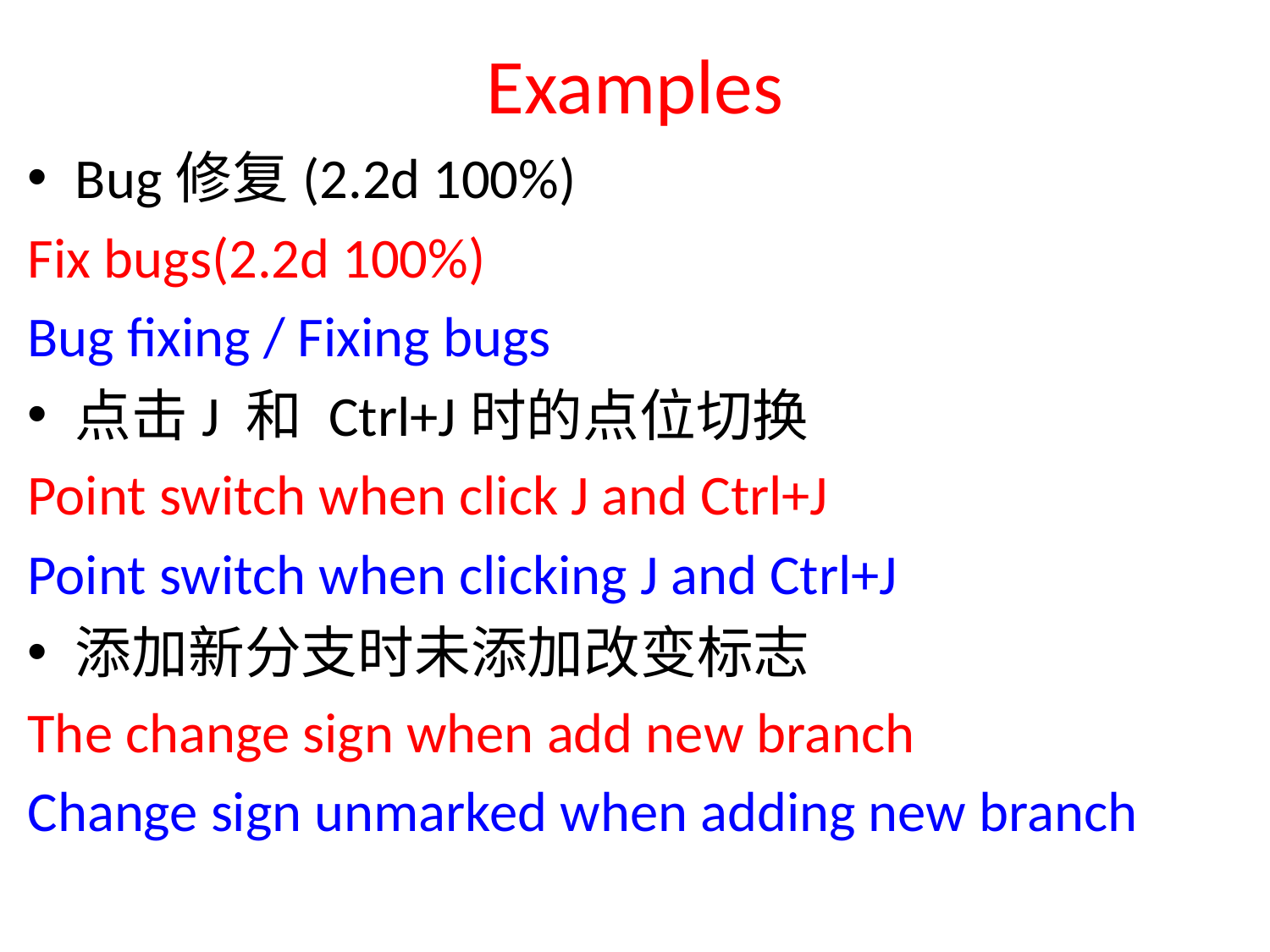

# Examples
Bug修复(2.2d 100%)
Fix bugs(2.2d 100%)
Bug fixing / Fixing bugs
点击J 和 Ctrl+J时的点位切换
Point switch when click J and Ctrl+J
Point switch when clicking J and Ctrl+J
添加新分支时未添加改变标志
The change sign when add new branch
Change sign unmarked when adding new branch